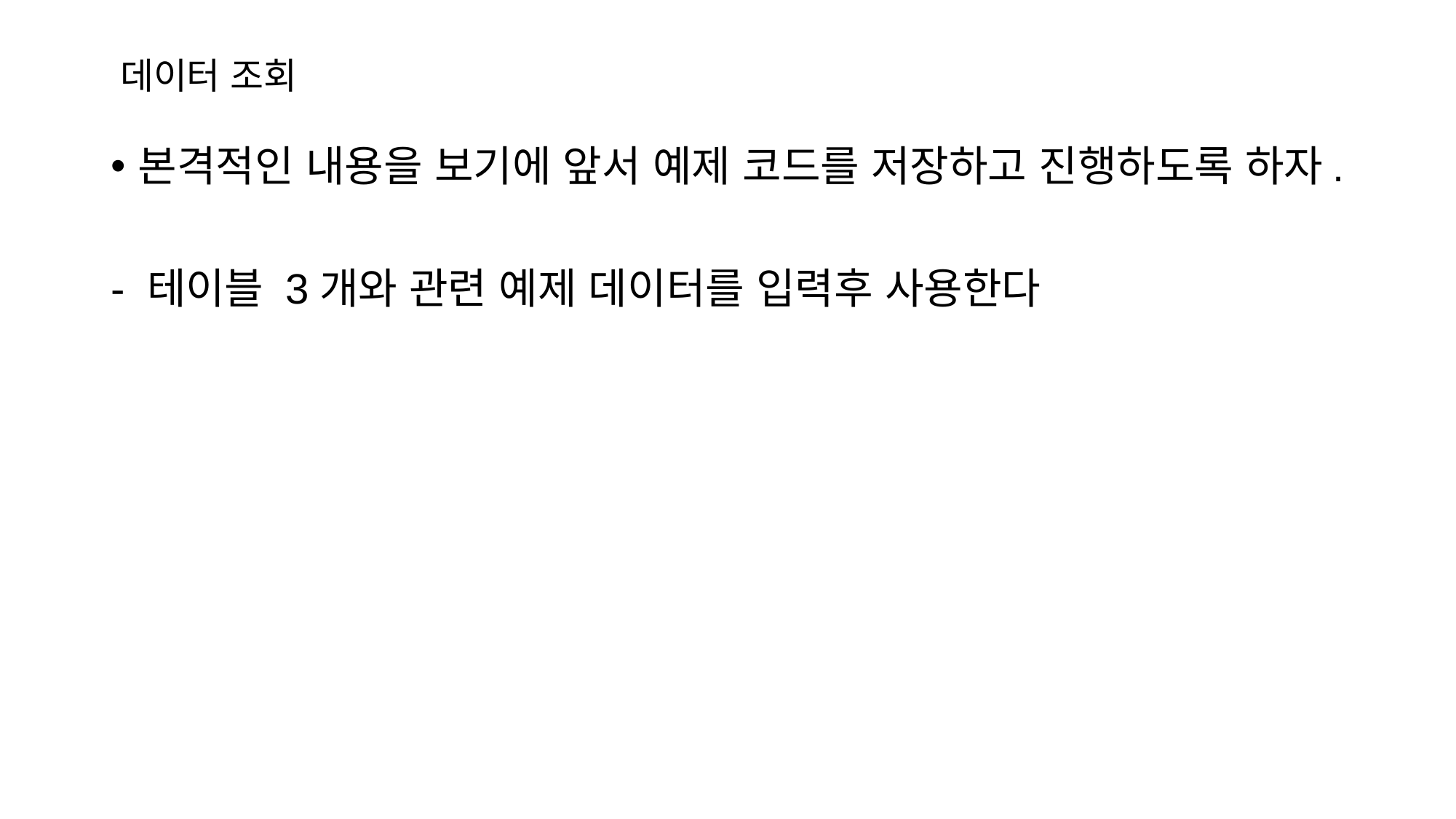

# 데이터 조회
본격적인 내용을 보기에 앞서 예제 코드를 저장하고 진행하도록 하자.

- 테이블 3개와 관련 예제 데이터를 입력후 사용한다